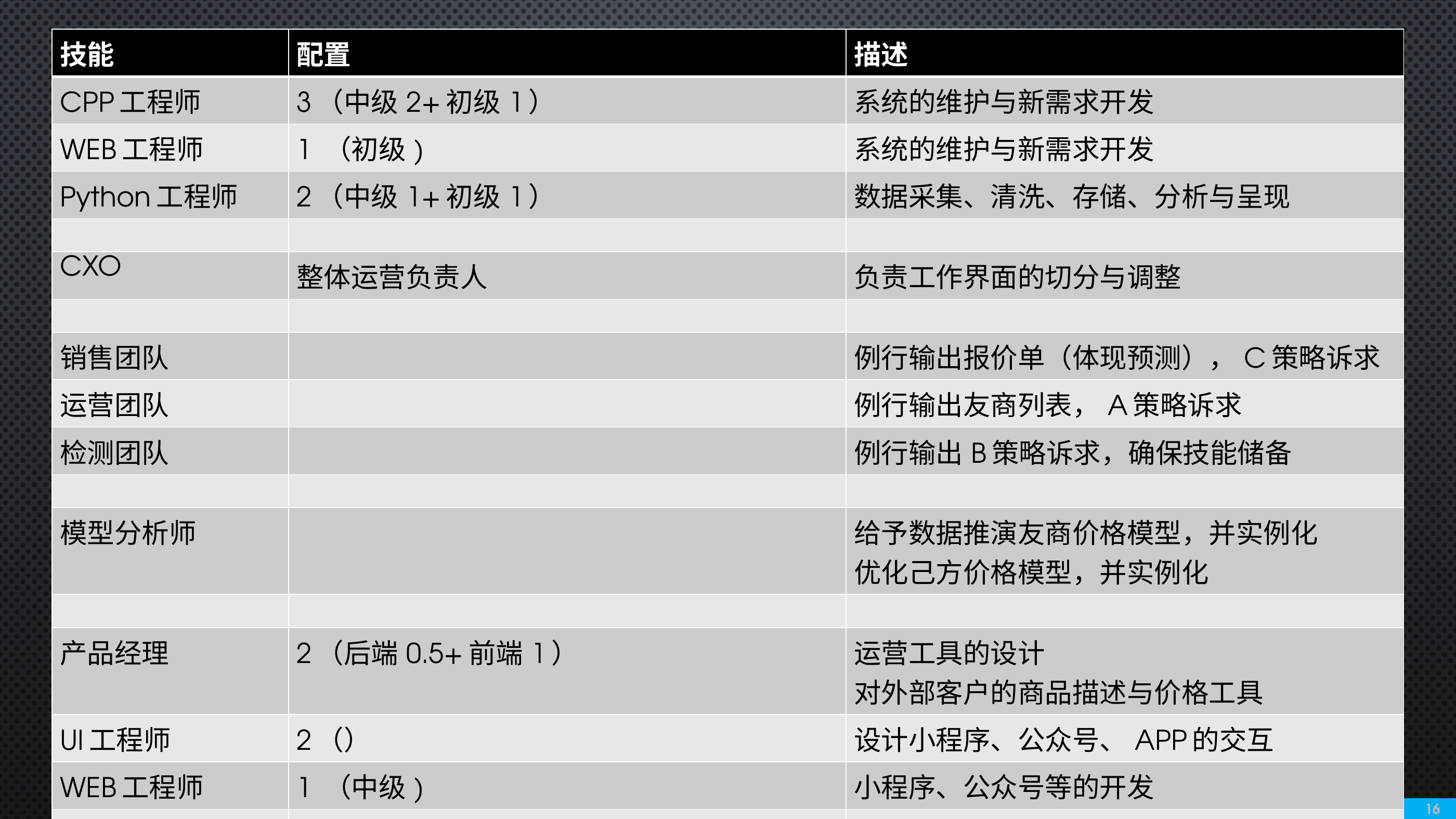

| 技能 | 配置 | 描述 |
| --- | --- | --- |
| CPP工程师 | 3（中级2+初级1） | 系统的维护与新需求开发 |
| WEB工程师 | 1 （初级) | 系统的维护与新需求开发 |
| Python工程师 | 2（中级1+初级1） | 数据采集、清洗、存储、分析与呈现 |
|  |  |  |
| CXO | 整体运营负责人 | 负责工作界面的切分与调整 |
|  |  |  |
| 销售团队 |  | 例行输出报价单（体现预测），C策略诉求 |
| 运营团队 |  | 例行输出友商列表，A策略诉求 |
| 检测团队 |  | 例行输出B策略诉求，确保技能储备 |
|  |  |  |
| 模型分析师 |  | 给予数据推演友商价格模型，并实例化 优化己方价格模型，并实例化 |
|  |  |  |
| 产品经理 | 2（后端0.5+前端1） | 运营工具的设计 对外部客户的商品描述与价格工具 |
| UI工程师 | 2（） | 设计小程序、公众号、APP的交互 |
| WEB工程师 | 1 （中级) | 小程序、公众号等的开发 |
| APP工程师 | 2（中级android，ios） | 检测、数据清理、数据采集、CC等开发 |